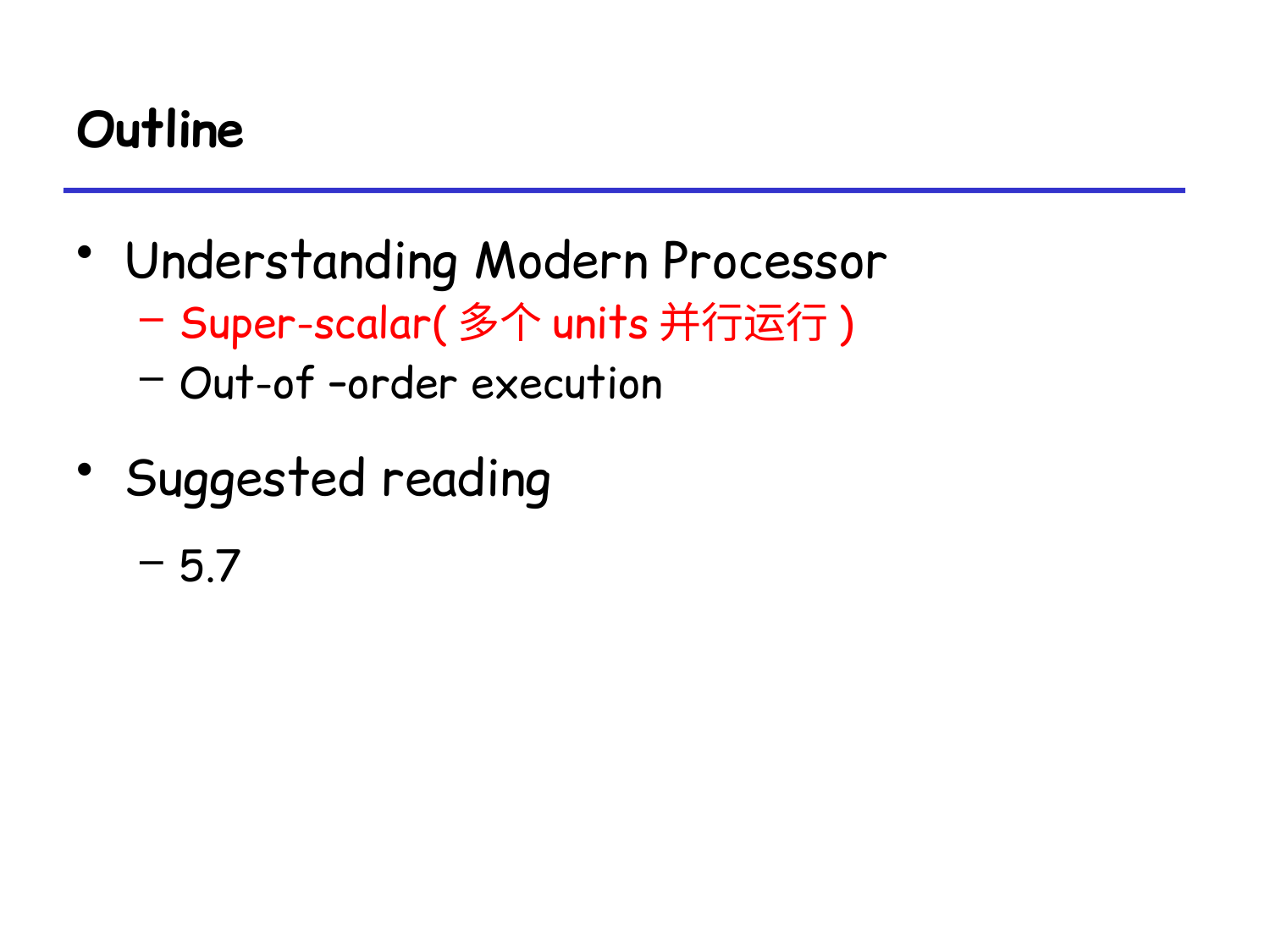

# Outline
Understanding Modern Processor
Super-scalar(多个units并行运行)
Out-of –order execution
Suggested reading
5.7
2